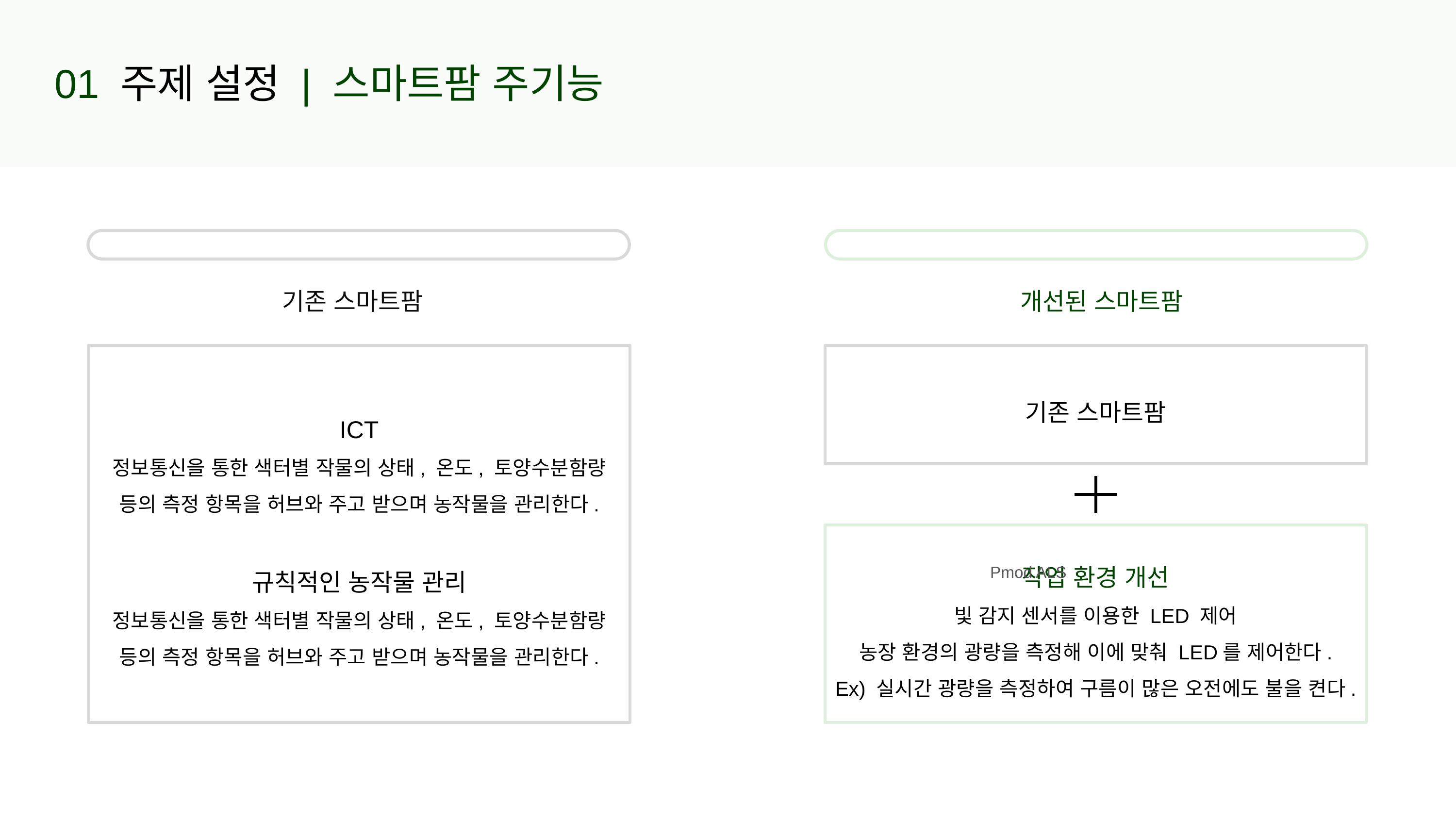

01 주제 설정 | 스마트팜 주기능

기존 스마트팜
개선된 스마트팜
기존 스마트팜
ICT
정보통신을 통한 색터별 작물의 상태, 온도, 토양수분함량 등의 측정 항목을 허브와 주고 받으며 농작물을 관리한다.

규칙적인 농작물 관리
정보통신을 통한 색터별 작물의 상태, 온도, 토양수분함량 등의 측정 항목을 허브와 주고 받으며 농작물을 관리한다.
작업 환경 개선
빛 감지 센서를 이용한 LED 제어
농장 환경의 광량을 측정해 이에 맞춰 LED를 제어한다.
Ex) 실시간 광량을 측정하여 구름이 많은 오전에도 불을 켠다.
Pmod ALS